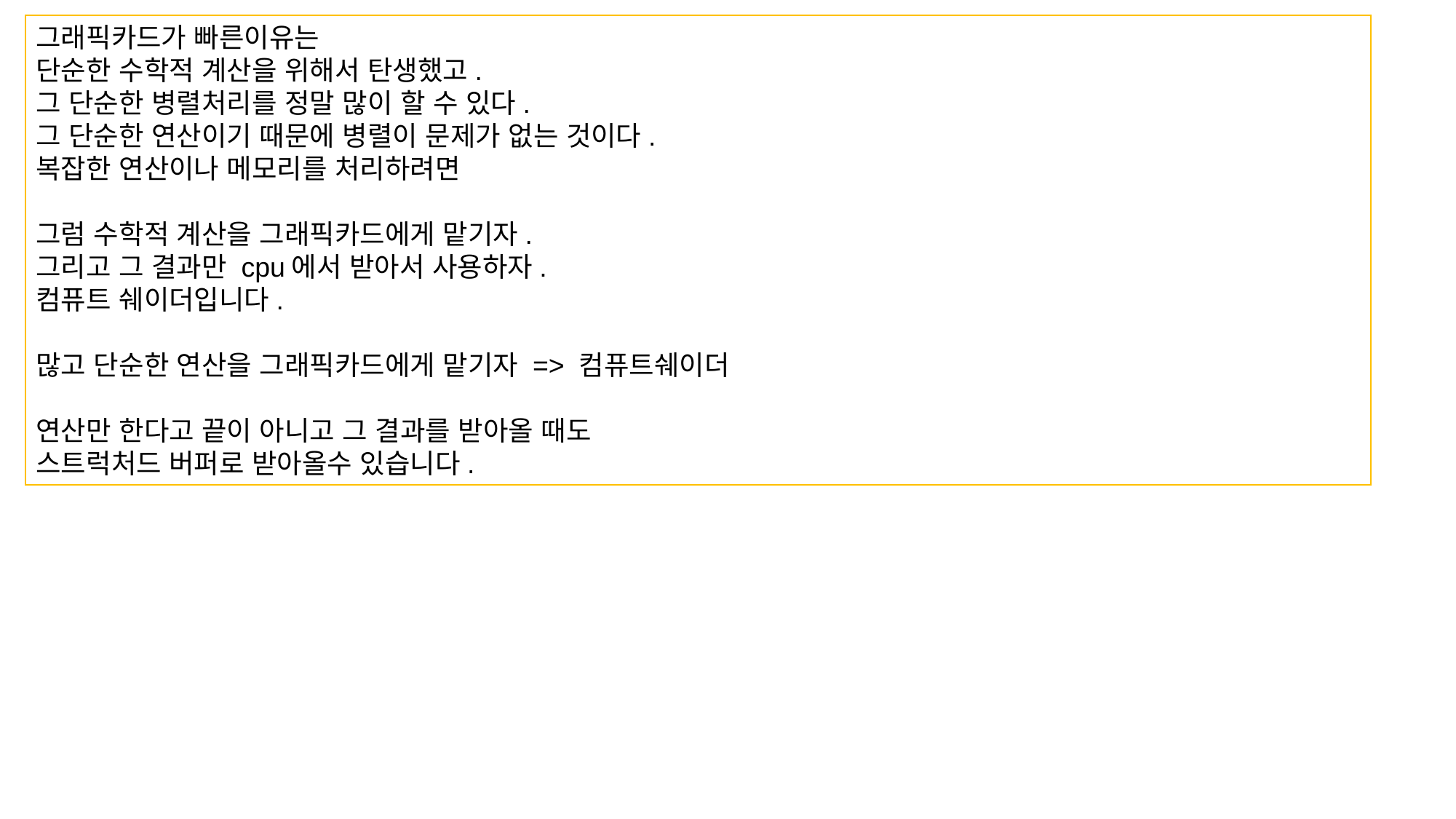

그래픽카드가 빠른이유는
단순한 수학적 계산을 위해서 탄생했고.
그 단순한 병렬처리를 정말 많이 할 수 있다.
그 단순한 연산이기 때문에 병렬이 문제가 없는 것이다.
복잡한 연산이나 메모리를 처리하려면

그럼 수학적 계산을 그래픽카드에게 맡기자.
그리고 그 결과만 cpu에서 받아서 사용하자.
컴퓨트 쉐이더입니다.

많고 단순한 연산을 그래픽카드에게 맡기자 => 컴퓨트쉐이더

연산만 한다고 끝이 아니고 그 결과를 받아올 때도
스트럭처드 버퍼로 받아올수 있습니다.